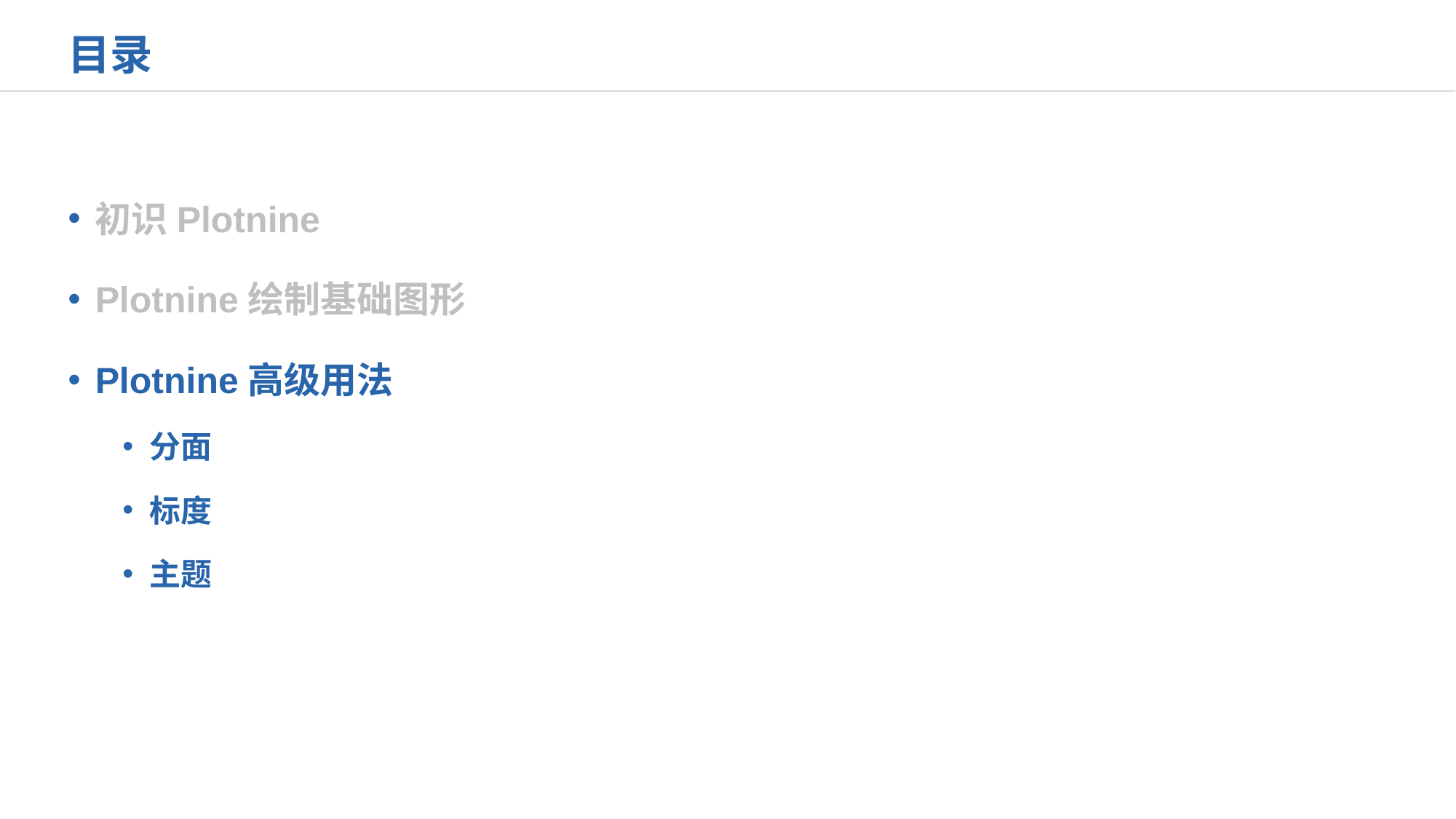

目录
初识Plotnine
Plotnine绘制基础图形
Plotnine高级用法
分面
标度
主题